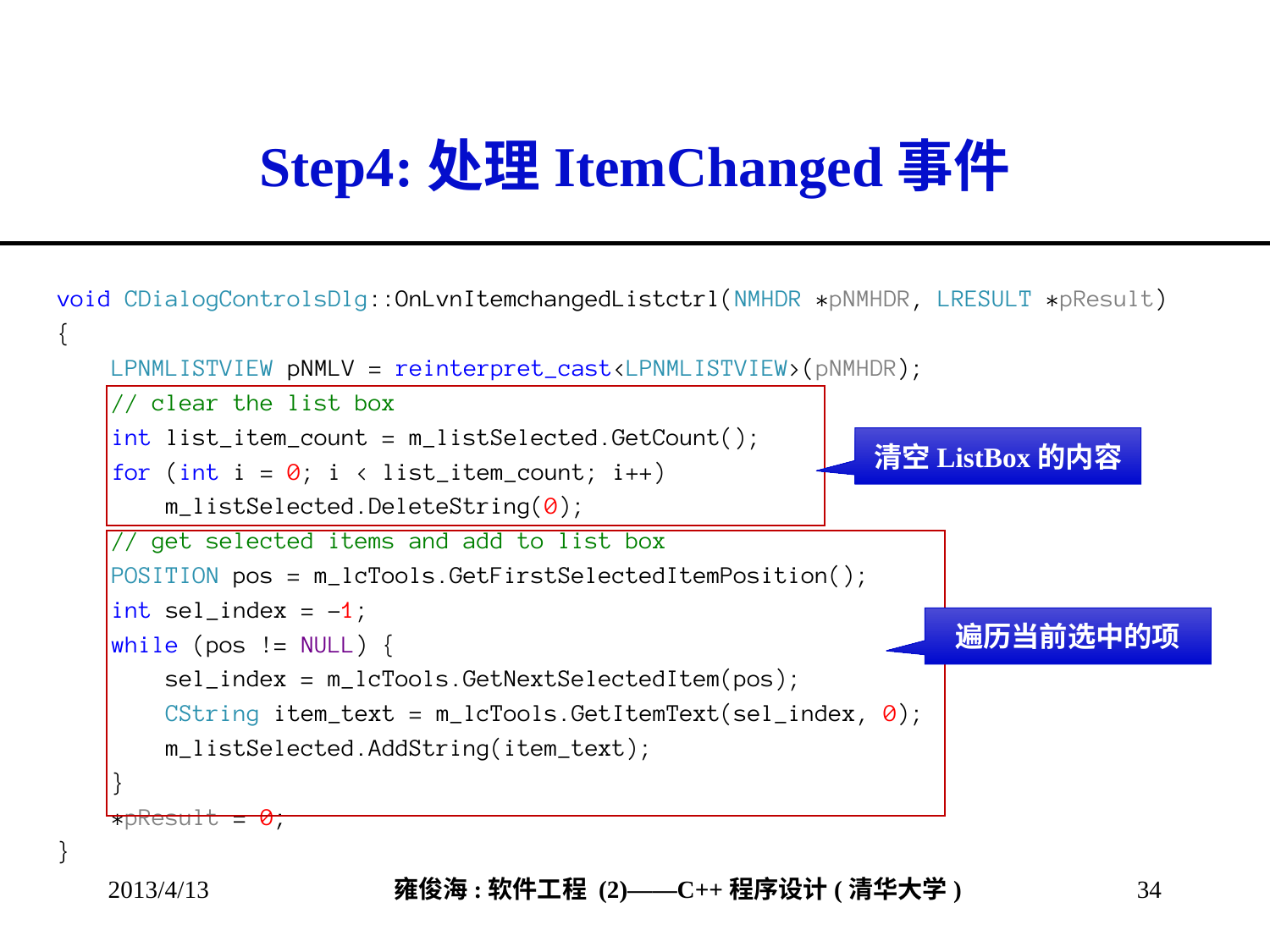

# Step4:处理ItemChanged事件
void CDialogControlsDlg::OnLvnItemchangedListctrl(NMHDR *pNMHDR, LRESULT *pResult)
{
    LPNMLISTVIEW pNMLV = reinterpret_cast<LPNMLISTVIEW>(pNMHDR);
    // clear the list box
    int list_item_count = m_listSelected.GetCount();
    for (int i = 0; i < list_item_count; i++)
        m_listSelected.DeleteString(0);
    // get selected items and add to list box
    POSITION pos = m_lcTools.GetFirstSelectedItemPosition();
    int sel_index = -1;
    while (pos != NULL) {
        sel_index = m_lcTools.GetNextSelectedItem(pos);
        CString item_text = m_lcTools.GetItemText(sel_index, 0);
        m_listSelected.AddString(item_text);
    }
    *pResult = 0;
}

清空ListBox的内容

遍历当前选中的项
2013/4/13
34